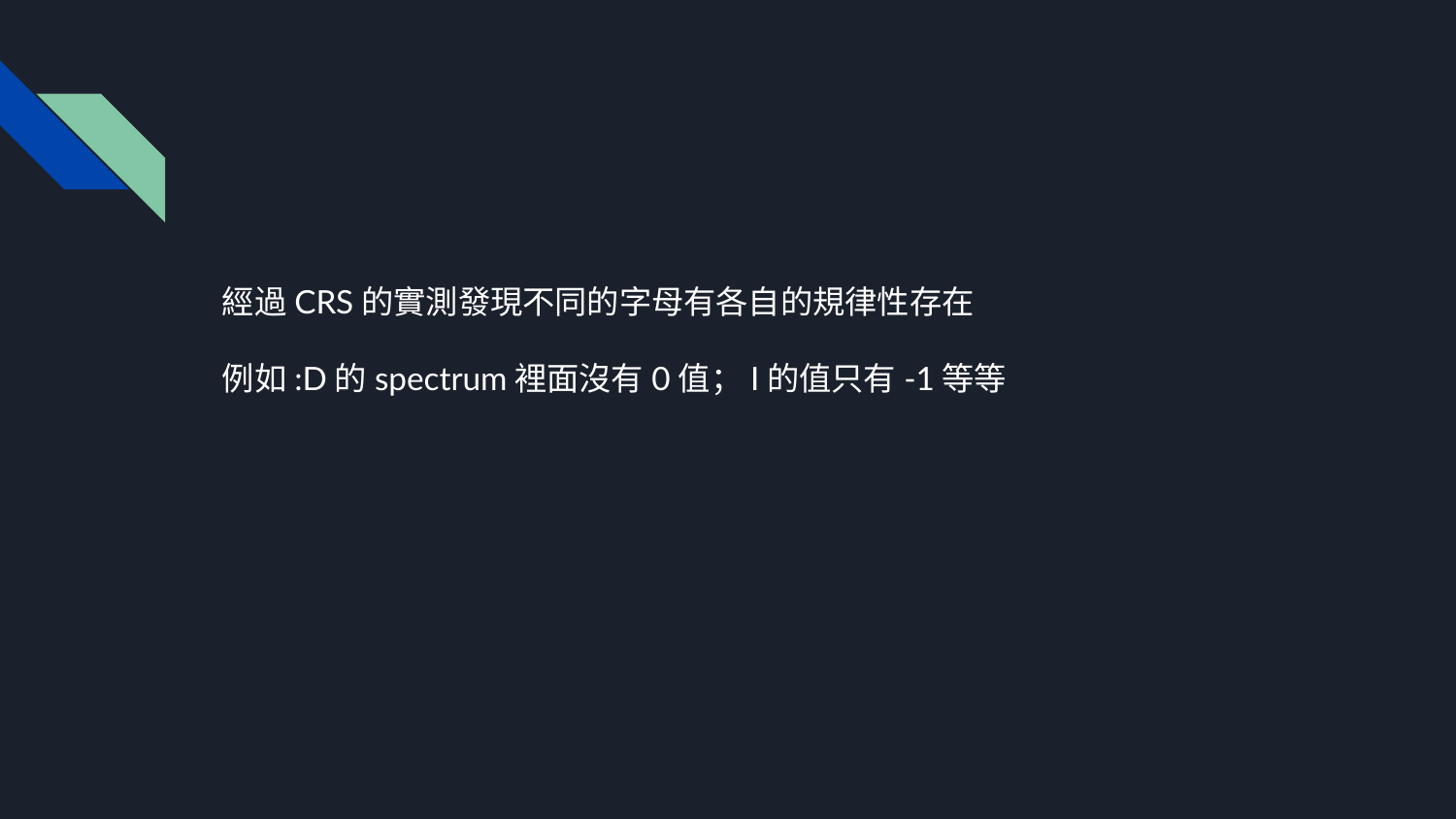

#
經過CRS的實測發現不同的字母有各自的規律性存在
例如:D的spectrum裡面沒有0值；I的值只有-1等等